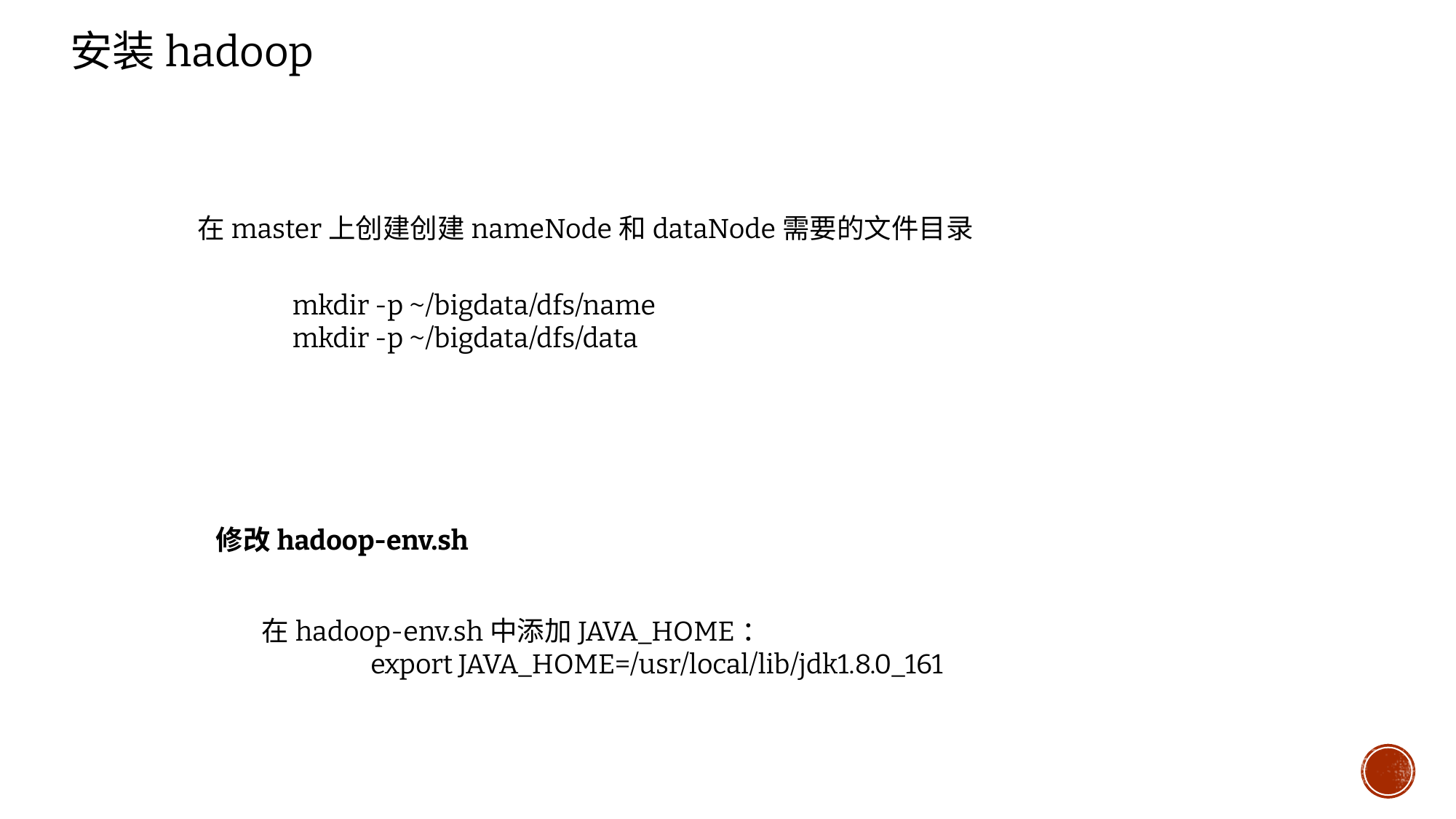

安装hadoop
在master上创建创建nameNode和dataNode需要的文件目录
mkdir -p ~/bigdata/dfs/name
mkdir -p ~/bigdata/dfs/data
修改hadoop-env.sh
在hadoop-env.sh中添加JAVA_HOME：
	export JAVA_HOME=/usr/local/lib/jdk1.8.0_161